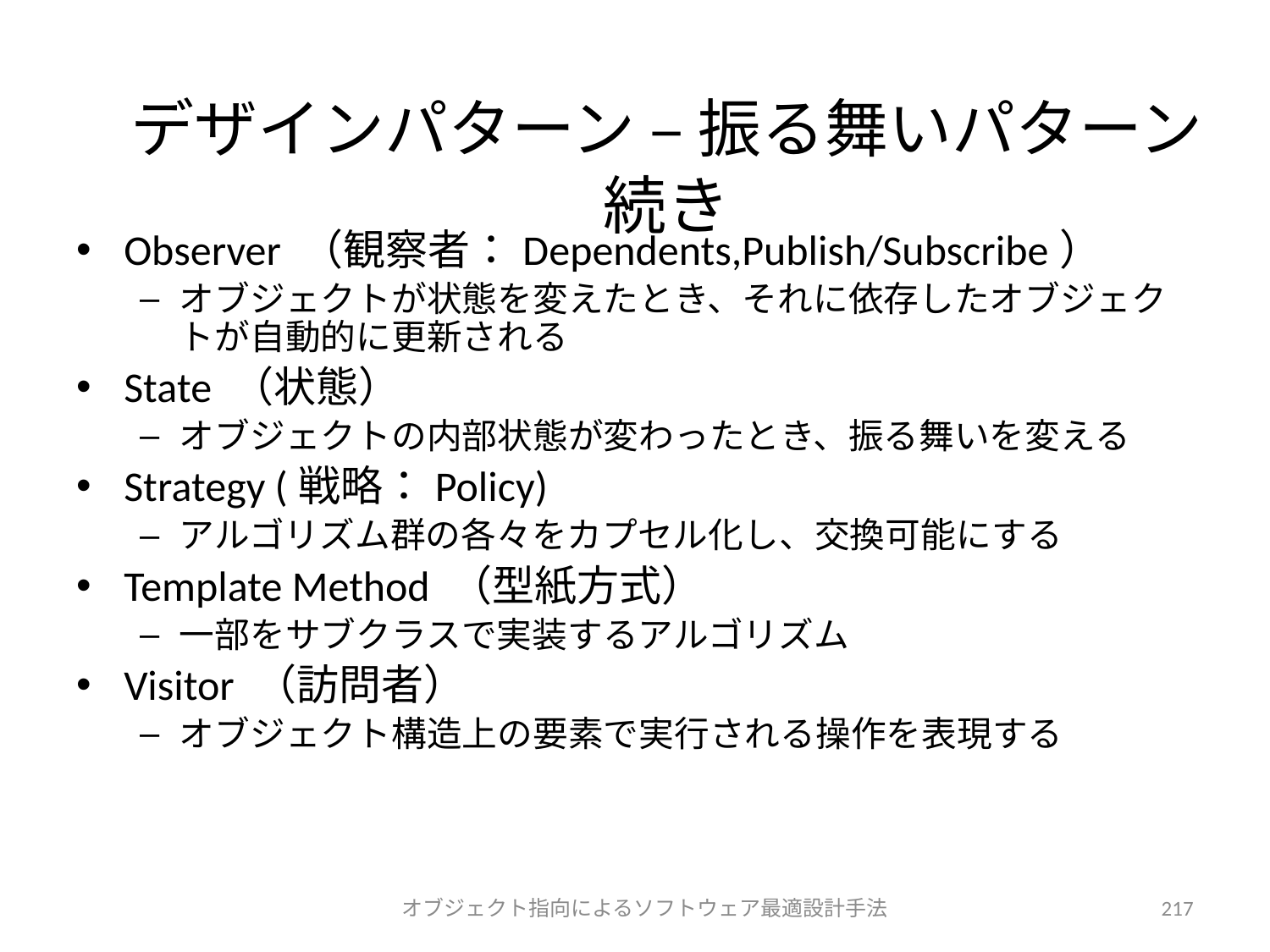

# デザインパターン – 振る舞いパターン 続き
Observer （観察者：Dependents,Publish/Subscribe）
オブジェクトが状態を変えたとき、それに依存したオブジェクトが自動的に更新される
State （状態）
オブジェクトの内部状態が変わったとき、振る舞いを変える
Strategy (戦略：Policy)
アルゴリズム群の各々をカプセル化し、交換可能にする
Template Method （型紙方式）
一部をサブクラスで実装するアルゴリズム
Visitor （訪問者）
オブジェクト構造上の要素で実行される操作を表現する
オブジェクト指向によるソフトウェア最適設計手法
217